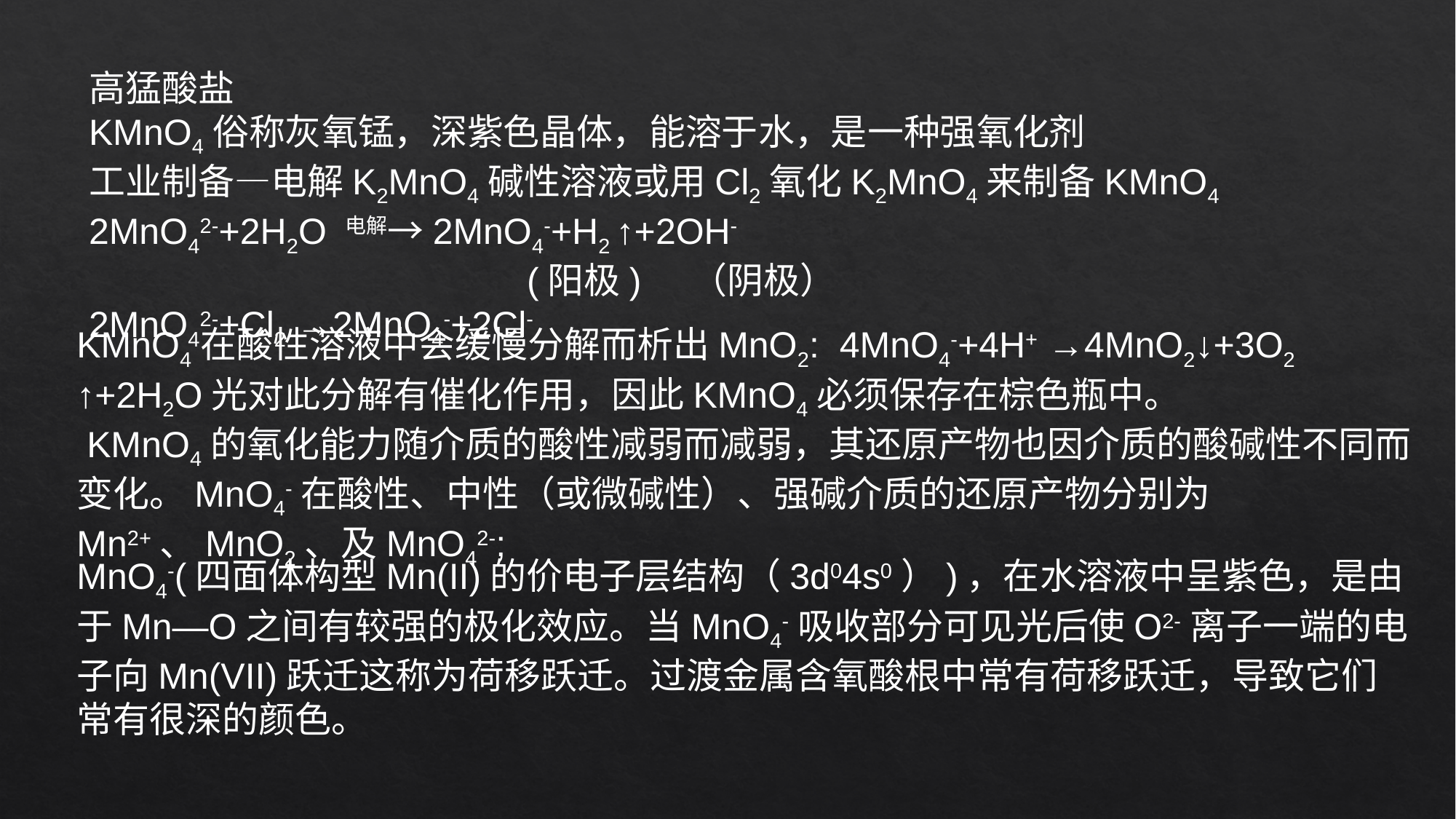

高猛酸盐
KMnO4俗称灰氧锰，深紫色晶体，能溶于水，是一种强氧化剂
工业制备—电解K2MnO4碱性溶液或用Cl2氧化K2MnO4来制备KMnO4
2MnO42-+2H2O 电解→2MnO4-+H2 ↑+2OH-
                                           (阳极)    （阴极）
2MnO42-+Cl2 →2MnO4-+2Cl-
KMnO4在酸性溶液中会缓慢分解而析出MnO2:  4MnO4-+4H+ →4MnO2↓+3O2 ↑+2H2O光对此分解有催化作用，因此KMnO4必须保存在棕色瓶中。
 KMnO4的氧化能力随介质的酸性减弱而减弱，其还原产物也因介质的酸碱性不同而变化。MnO4-在酸性、中性（或微碱性）、强碱介质的还原产物分别为Mn2+、MnO2、及MnO42-;
MnO4-(四面体构型Mn(II)的价电子层结构（3d04s0）)，在水溶液中呈紫色，是由于Mn—O之间有较强的极化效应。当MnO4-吸收部分可见光后使O2-离子一端的电子向Mn(VII)跃迁这称为荷移跃迁。过渡金属含氧酸根中常有荷移跃迁，导致它们常有很深的颜色。